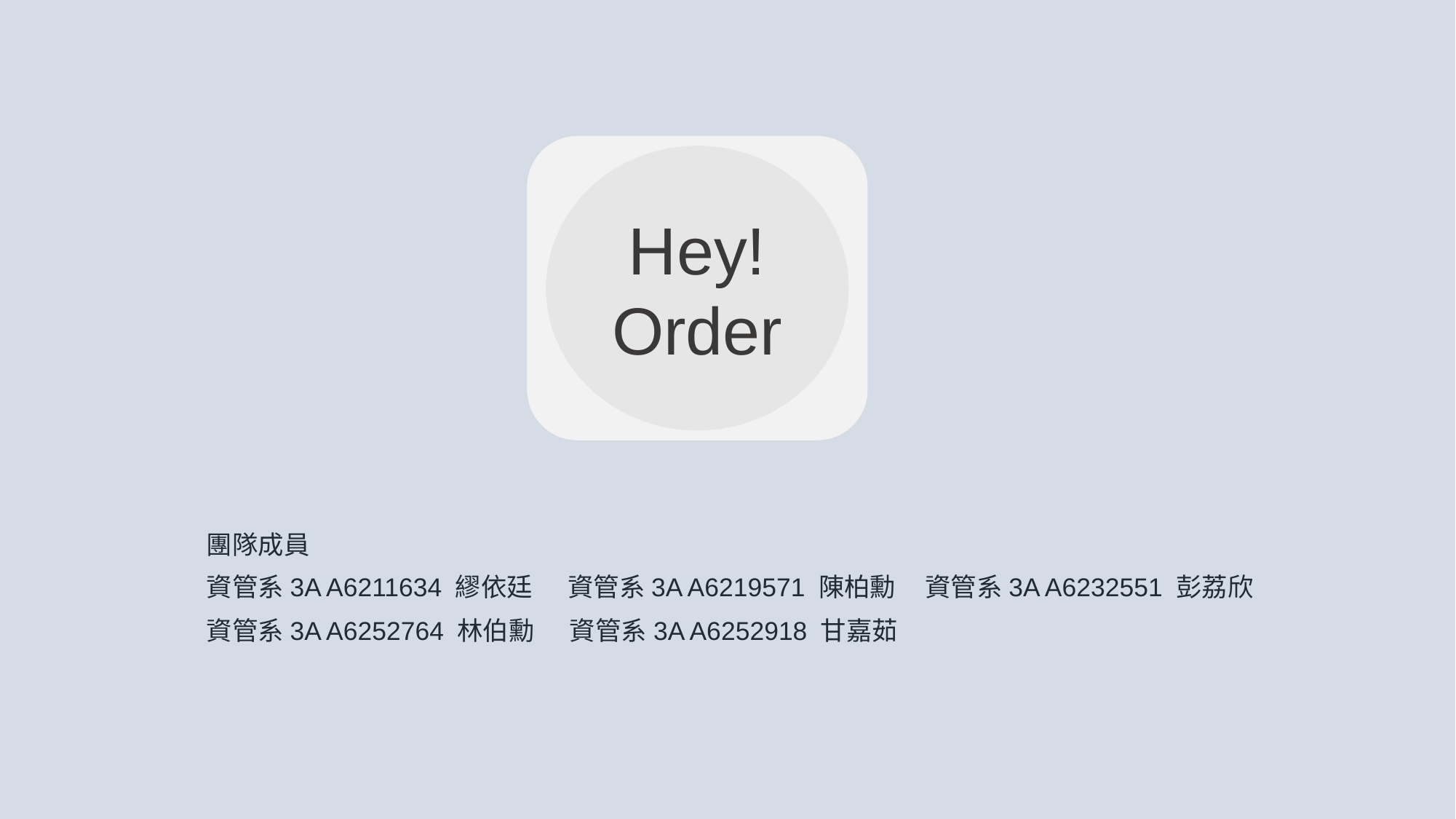

Hey!
Order
團隊成員
資管系3A A6211634 繆依廷      資管系3A A6219571 陳柏勳     資管系3A A6232551 彭荔欣
資管系3A A6252764 林伯勳      資管系3A A6252918 甘嘉茹